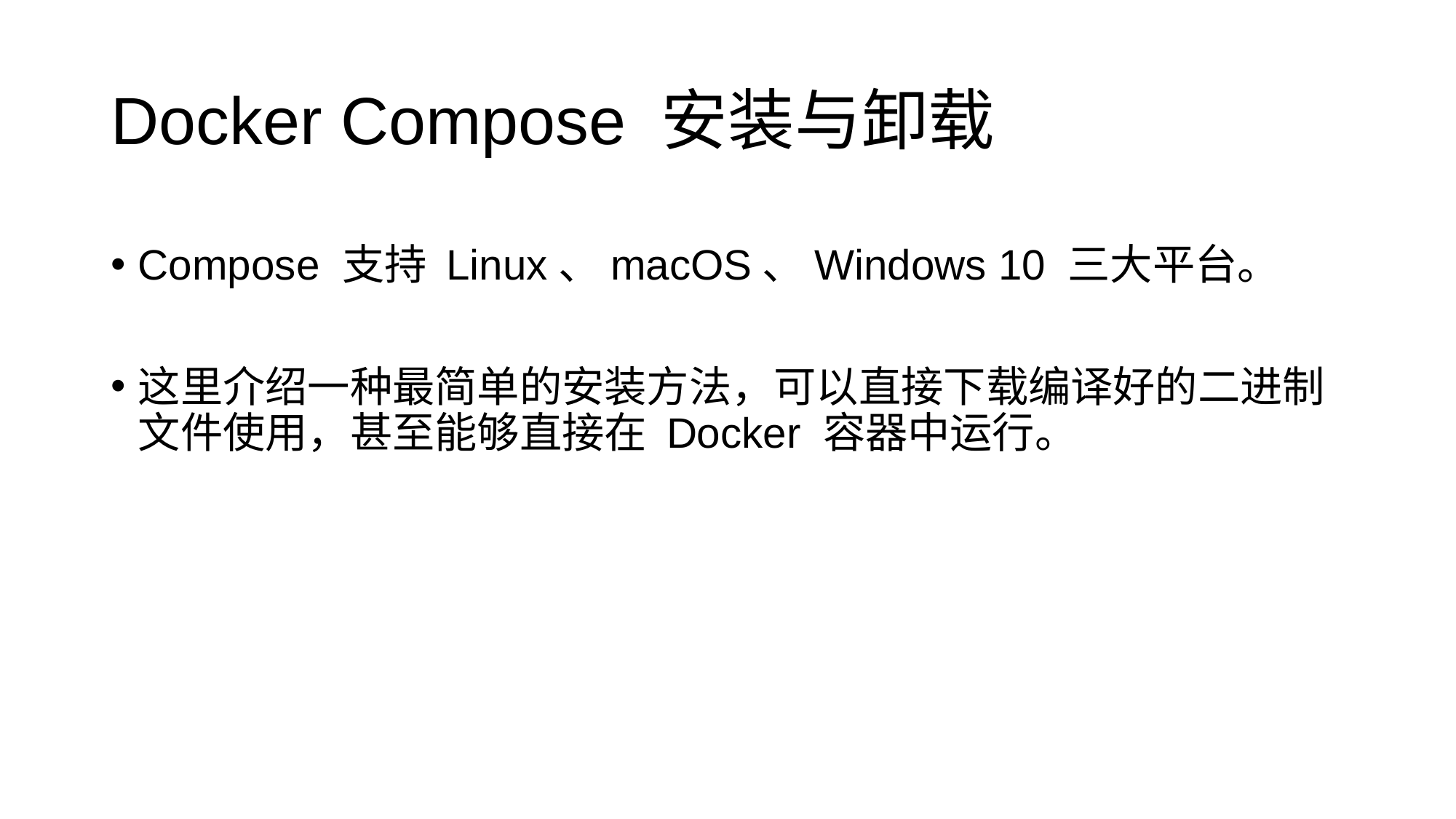

# Docker Compose 安装与卸载
Compose 支持 Linux、macOS、Windows 10 三大平台。

这里介绍一种最简单的安装方法，可以直接下载编译好的二进制文件使用，甚至能够直接在 Docker 容器中运行。